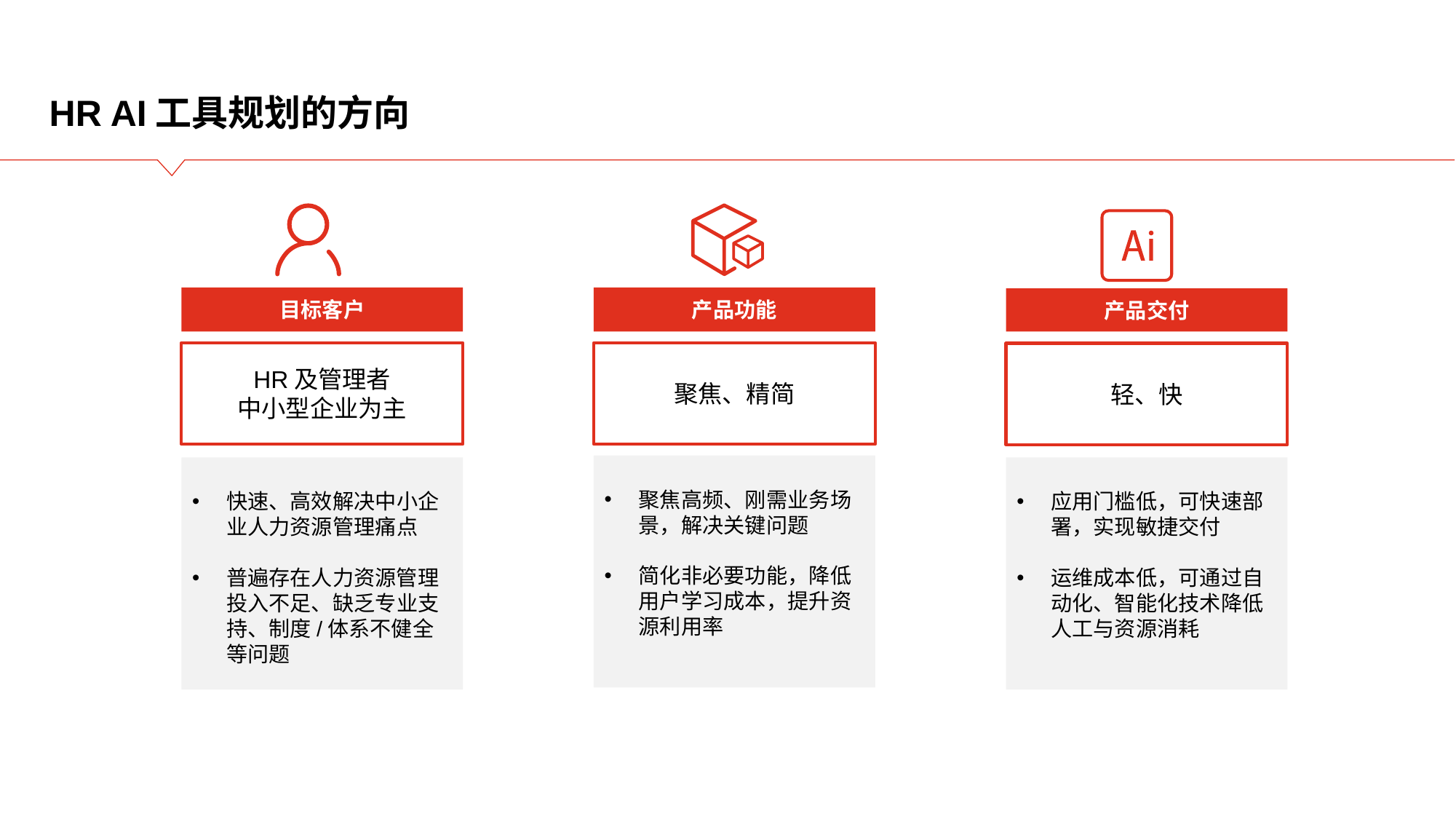

# HR AI工具规划的方向

产品功能
目标客户
产品交付
聚焦、精简
HR及管理者
中小型企业为主
轻、快

聚焦高频、刚需业务场景，解决关键问题

简化非必要功能，降低用户学习成本，提升资源利用率

快速、高效解决中小企业人力资源管理痛点

普遍存在人力资源管理投入不足、缺乏专业支持、制度/体系不健全等问题

应用门槛低，可快速部署，实现敏捷交付

运维成本低，可通过自动化、智能化技术降低人工与资源消耗